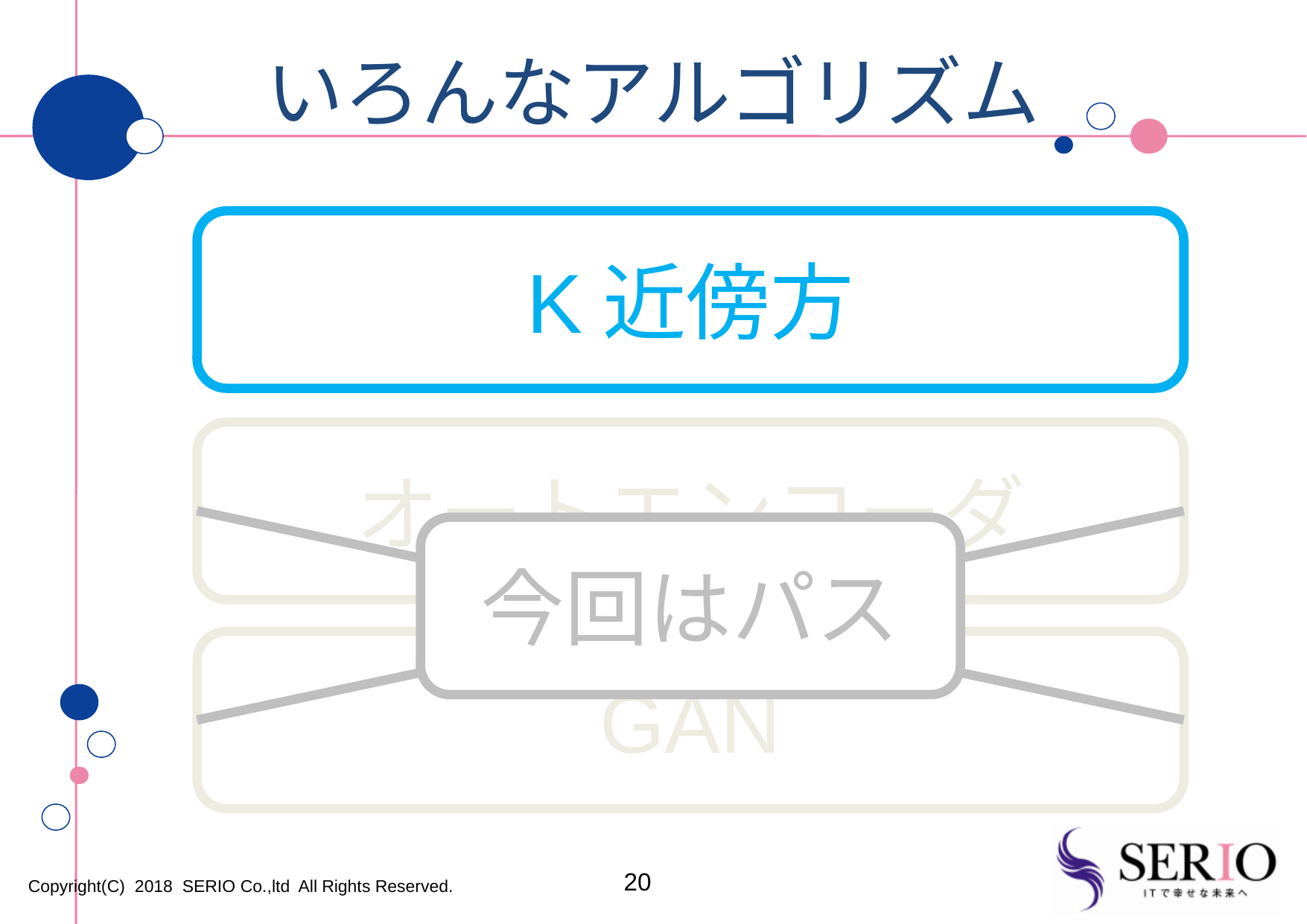

# いろんなアルゴリズム
K近傍方
オートエンコーダ
今回はパス
GAN
20